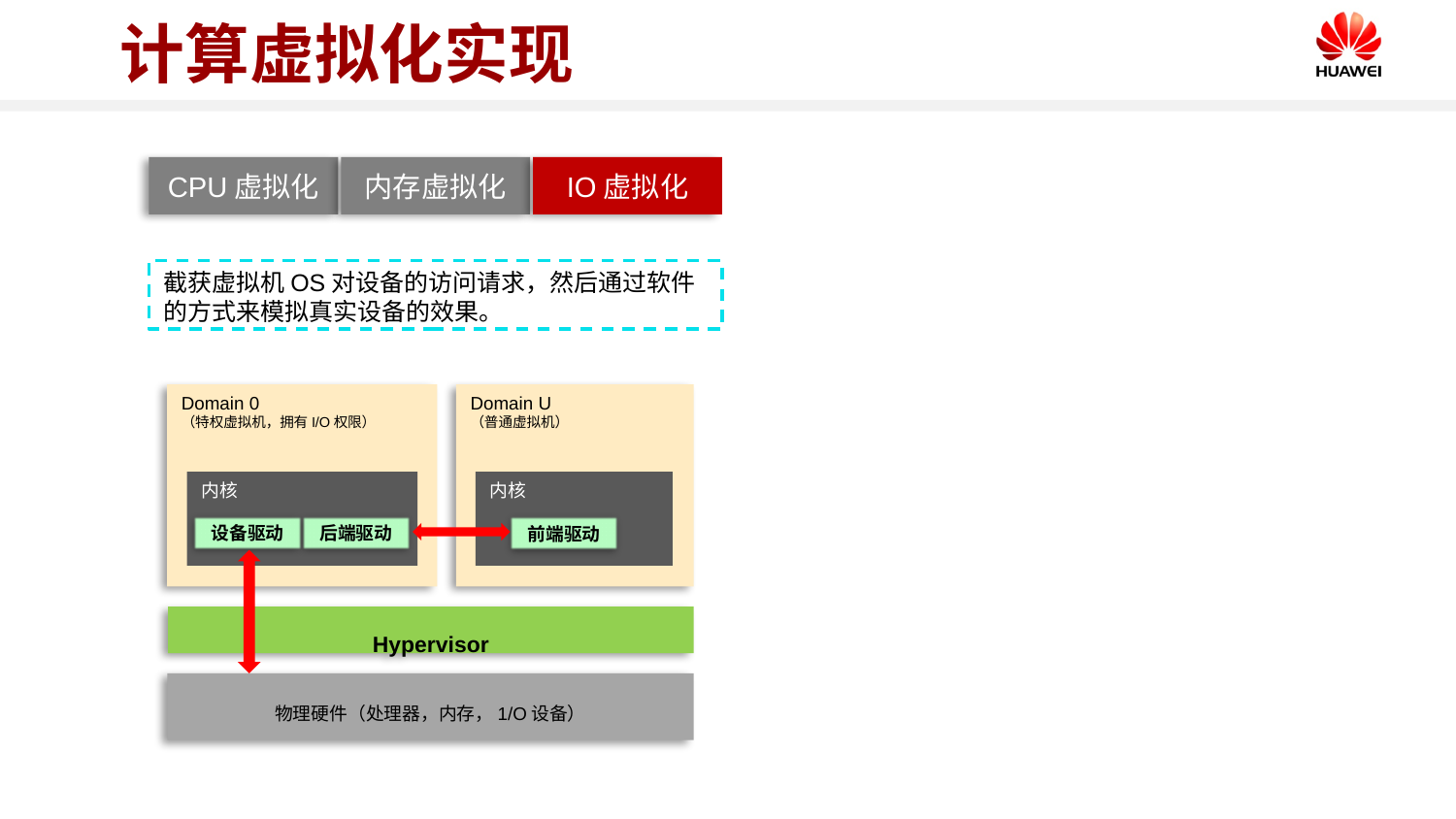

# 计算虚拟化实现
CPU虚拟化
内存虚拟化
IO虚拟化
截获虚拟机OS对设备的访问请求，然后通过软件的方式来模拟真实设备的效果。

Domain 0
（特权虚拟机，拥有I/O权限）
Domain U
（普通虚拟机）
内核
内核
设备驱动
后端驱动
前端驱动

Hypervisor
物理硬件（处理器，内存，1/O设备）